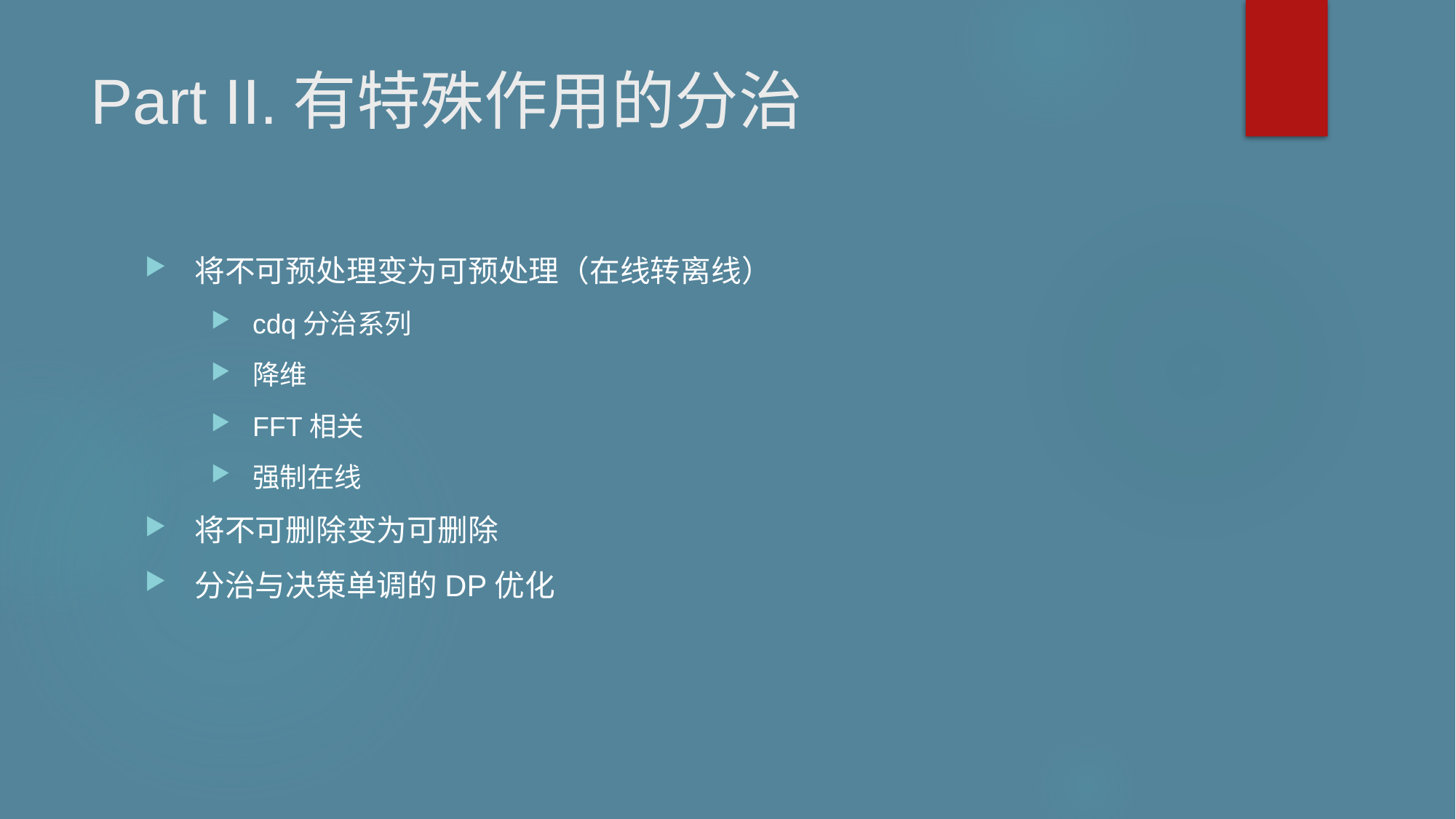

# Part II.有特殊作用的分治
将不可预处理变为可预处理（在线转离线）
cdq分治系列
降维
FFT相关
强制在线
将不可删除变为可删除
分治与决策单调的DP优化